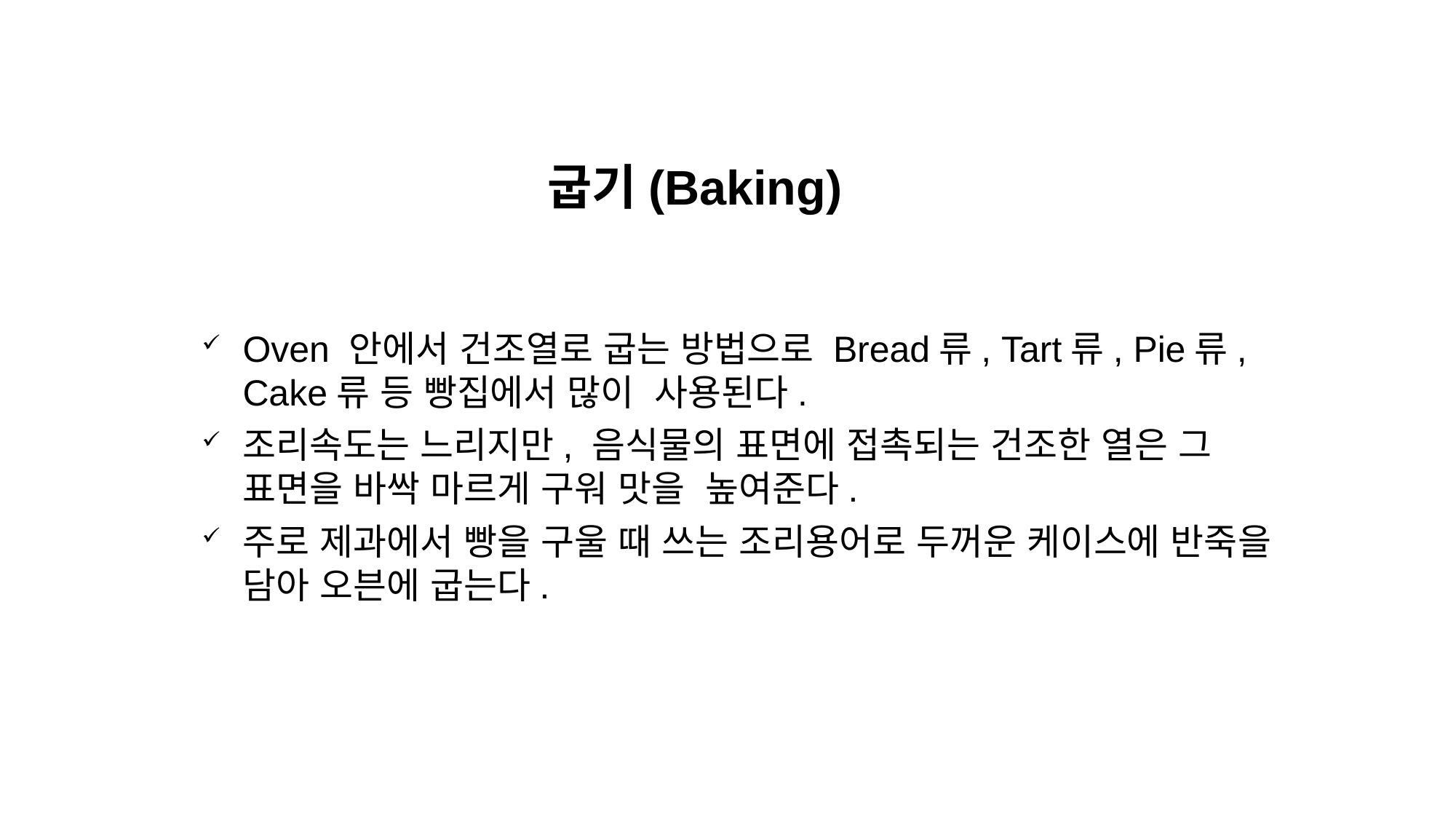

# 굽기(Baking)
Oven 안에서 건조열로 굽는 방법으로 Bread류, Tart류, Pie류, Cake류 등 빵집에서 많이  사용된다.
조리속도는 느리지만, 음식물의 표면에 접촉되는 건조한 열은 그 표면을 바싹 마르게 구워 맛을  높여준다.
주로 제과에서 빵을 구울 때 쓰는 조리용어로 두꺼운 케이스에 반죽을 담아 오븐에 굽는다.